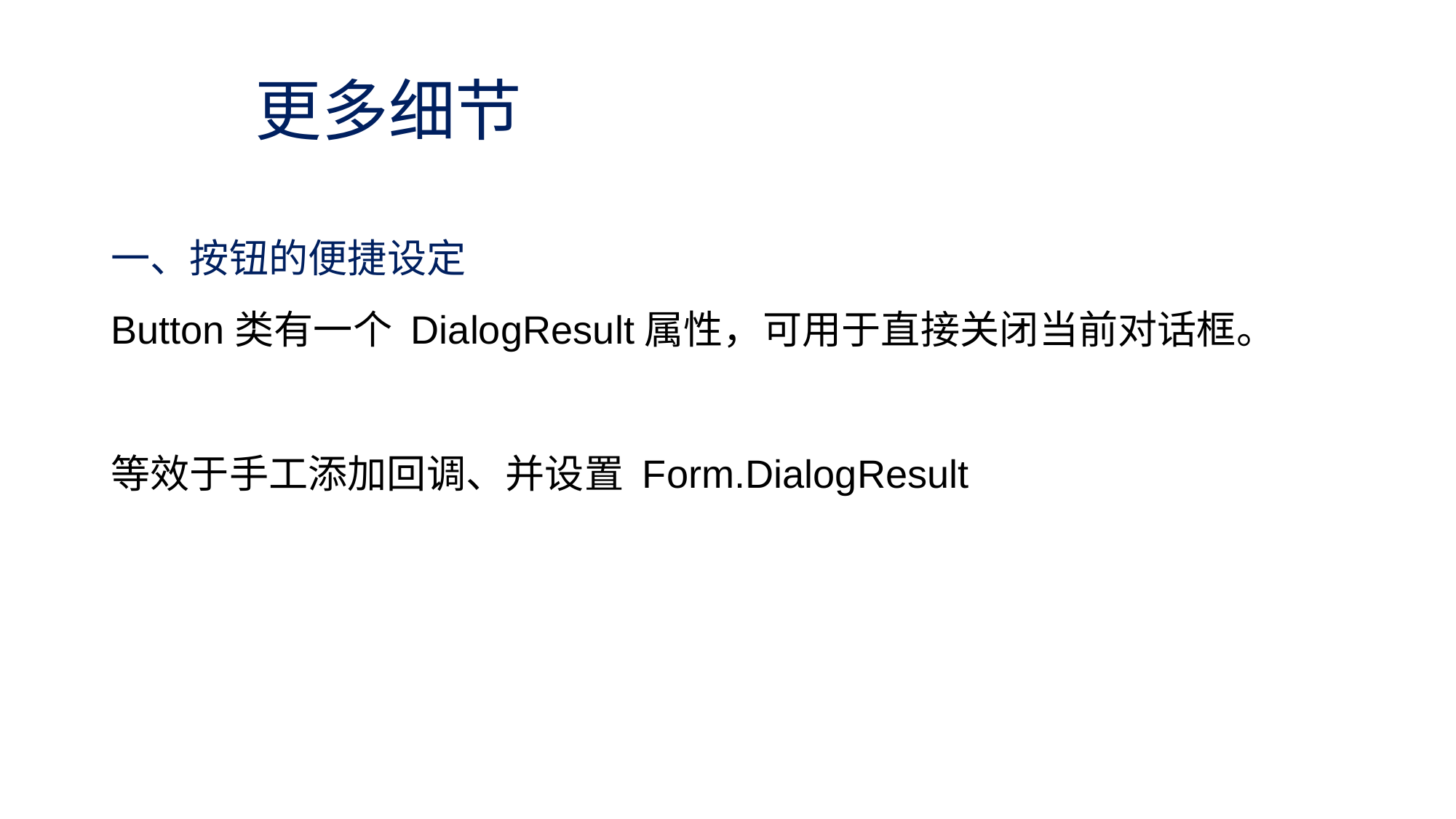

# 更多细节
一、按钮的便捷设定
Button类有一个 DialogResult属性，可用于直接关闭当前对话框。

等效于手工添加回调、并设置 Form.DialogResult